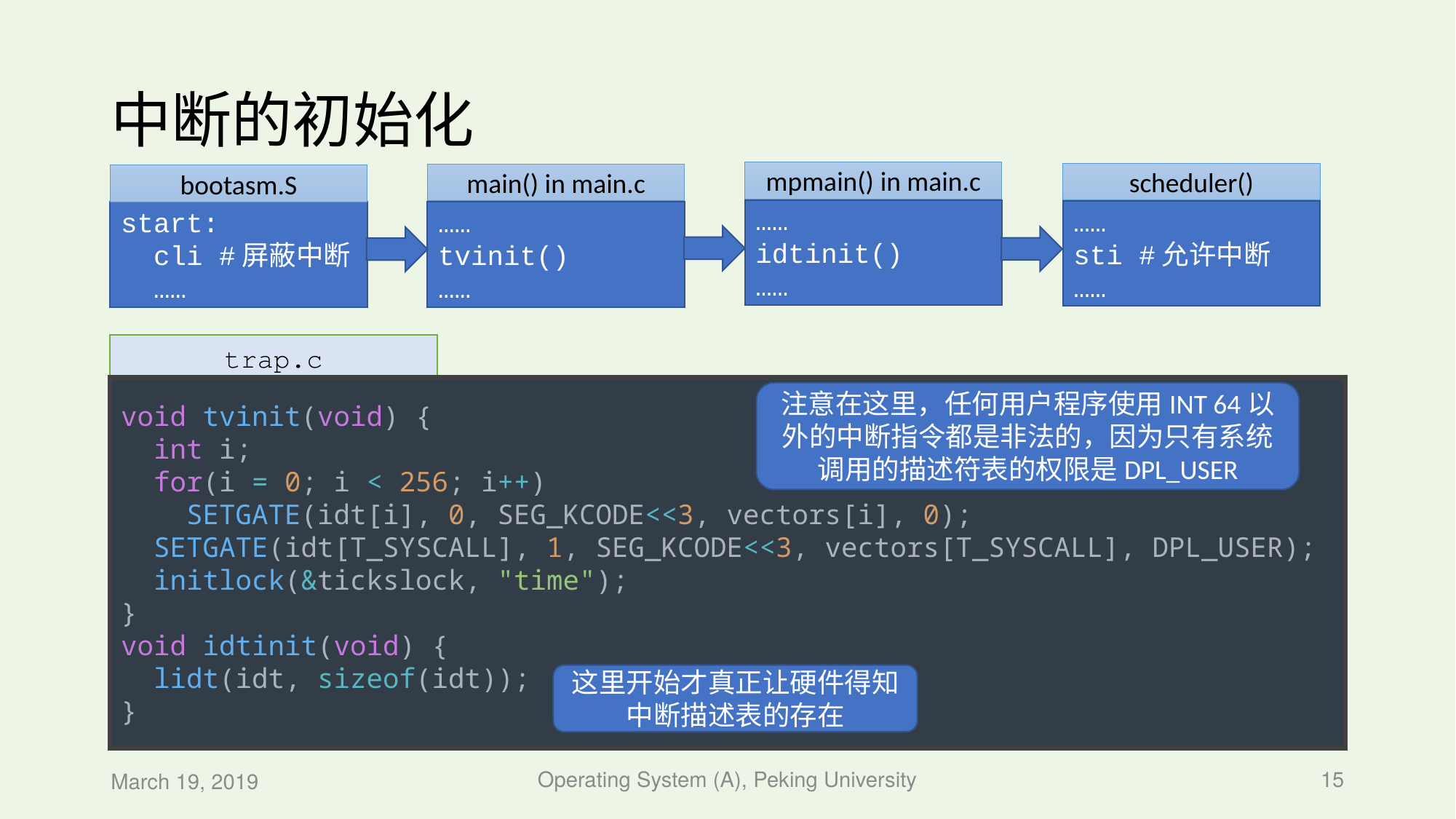

# 中断的初始化
mpmain() in main.c
……
idtinit()
……
scheduler()
……
sti #允许中断
……
main() in main.c
……
tvinit()
……
bootasm.S
start:
  cli #屏蔽中断
  ……

trap.c
void tvinit(void) {
  int i;
  for(i = 0; i < 256; i++)
    SETGATE(idt[i], 0, SEG_KCODE<<3, vectors[i], 0);
  SETGATE(idt[T_SYSCALL], 1, SEG_KCODE<<3, vectors[T_SYSCALL], DPL_USER);
  initlock(&tickslock, "time");
}
void idtinit(void) {
  lidt(idt, sizeof(idt));
}
注意在这里，任何用户程序使用INT 64以外的中断指令都是非法的，因为只有系统调用的描述符表的权限是DPL_USER
这里开始才真正让硬件得知中断描述表的存在
March 19, 2019
Operating System (A), Peking University
15